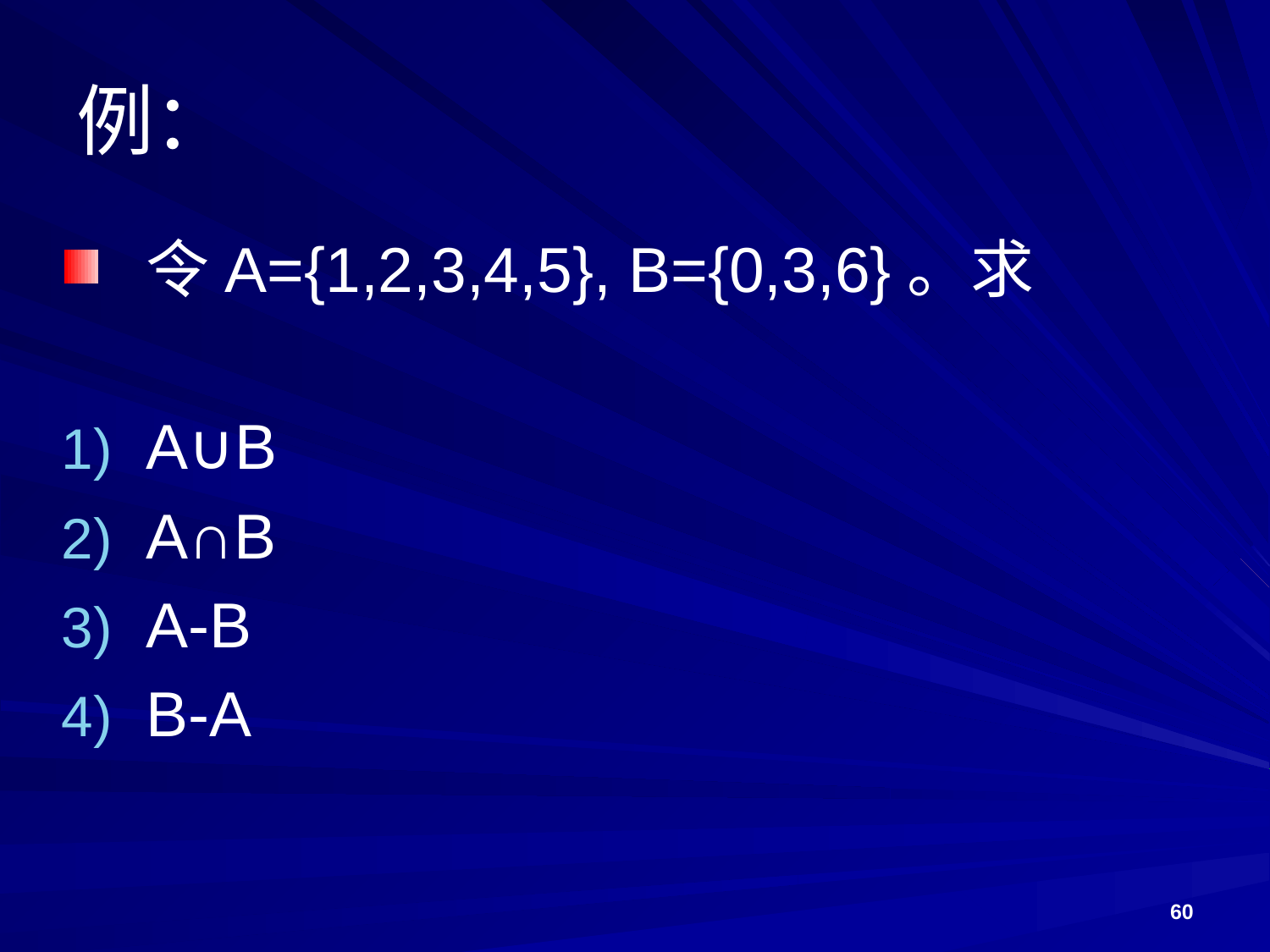

# 例：
令A={1,2,3,4,5}, B={0,3,6}。求

A∪B
A∩B
A-B
B-A
60